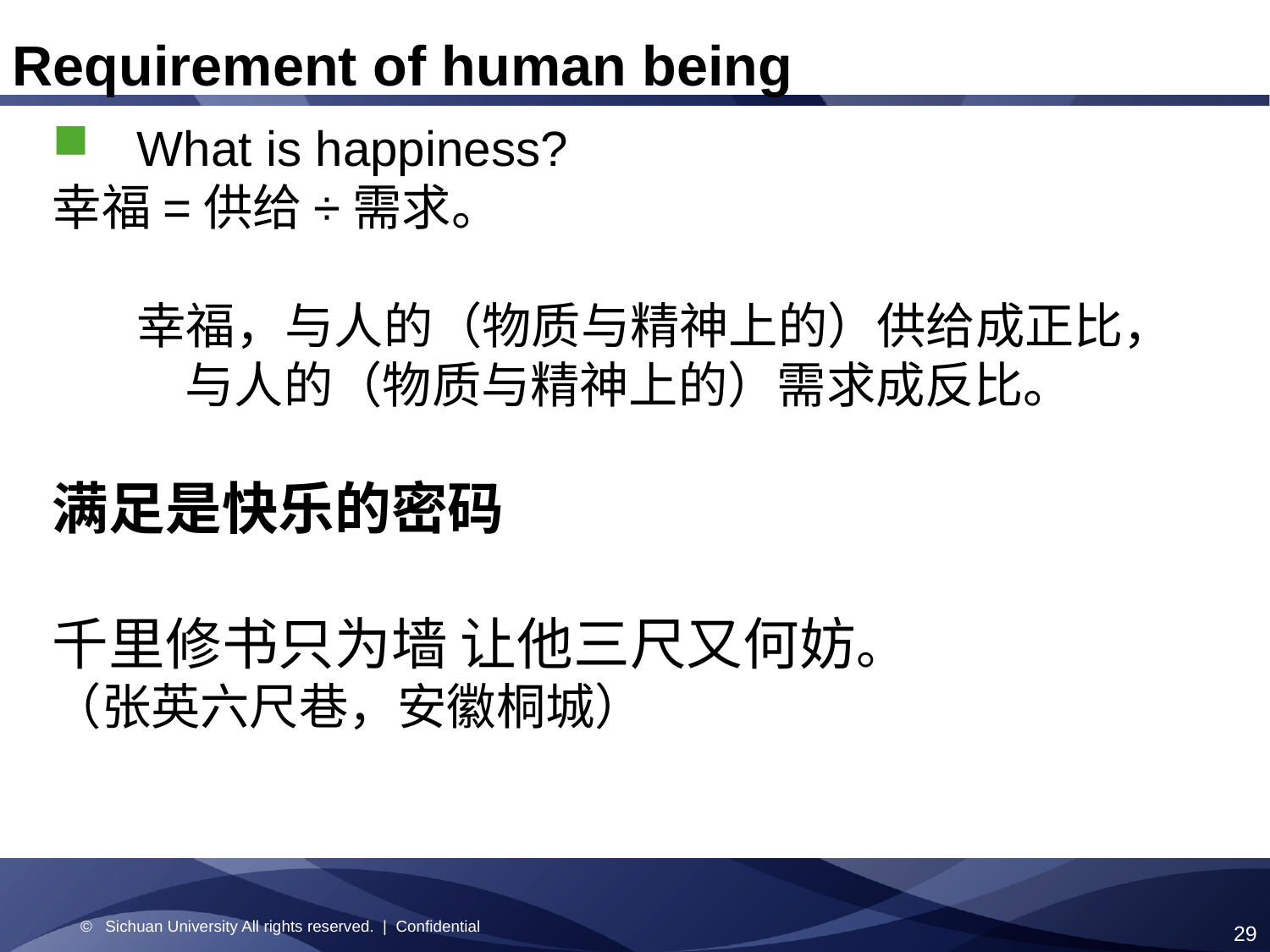

Requirement of human being
What is happiness?
幸福=供给÷需求。
幸福，与人的（物质与精神上的）供给成正比，
           与人的（物质与精神上的）需求成反比。

满足是快乐的密码

千里修书只为墙 让他三尺又何妨。
（张英六尺巷，安徽桐城）

©   Sichuan University All rights reserved.  |  Confidential
29